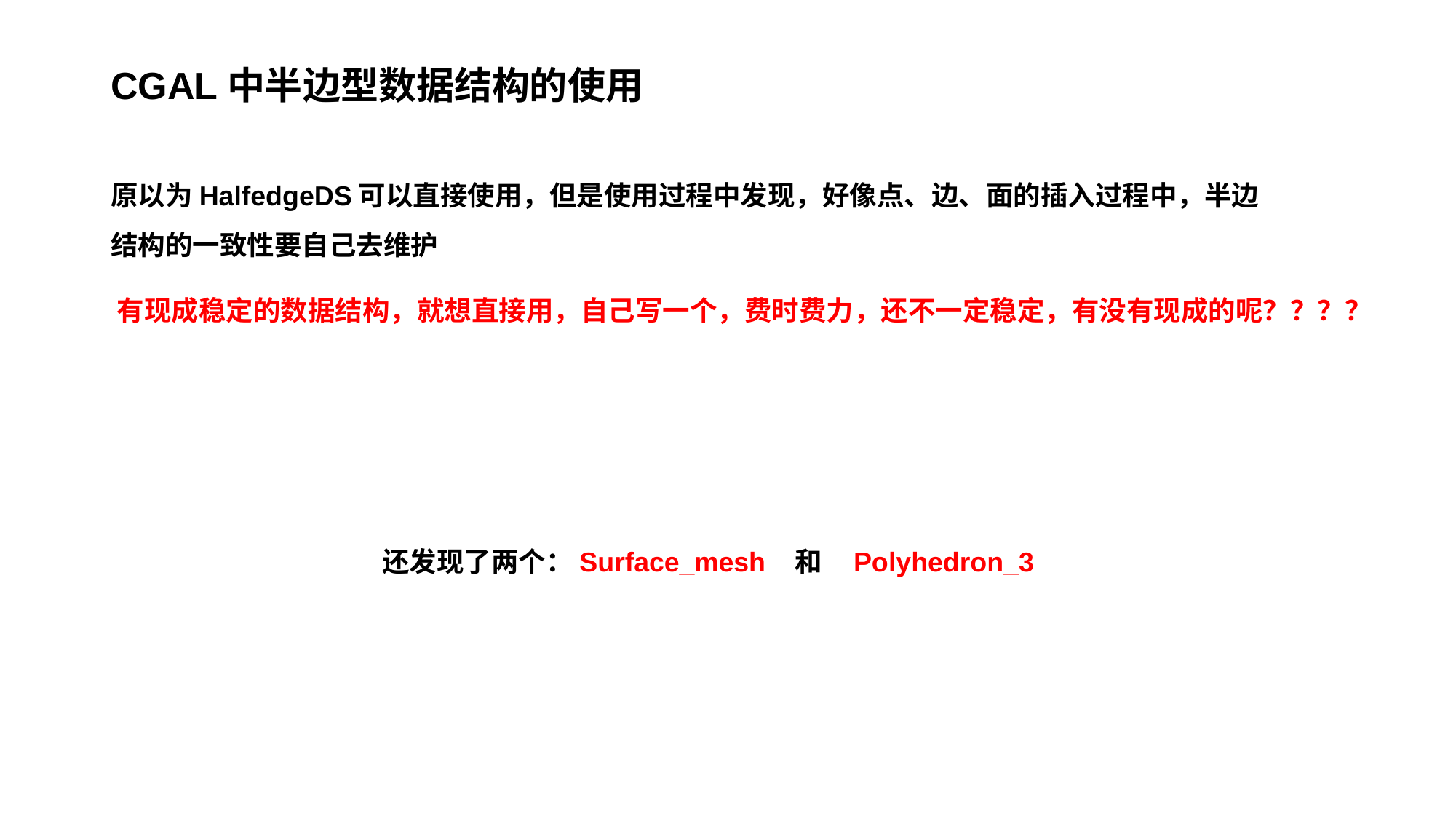

# CGAL中半边型数据结构的使用
原以为HalfedgeDS可以直接使用，但是使用过程中发现，好像点、边、面的插入过程中，半边结构的一致性要自己去维护
有现成稳定的数据结构，就想直接用，自己写一个，费时费力，还不一定稳定，有没有现成的呢？？？？
还发现了两个：Surface_mesh   和    Polyhedron_3